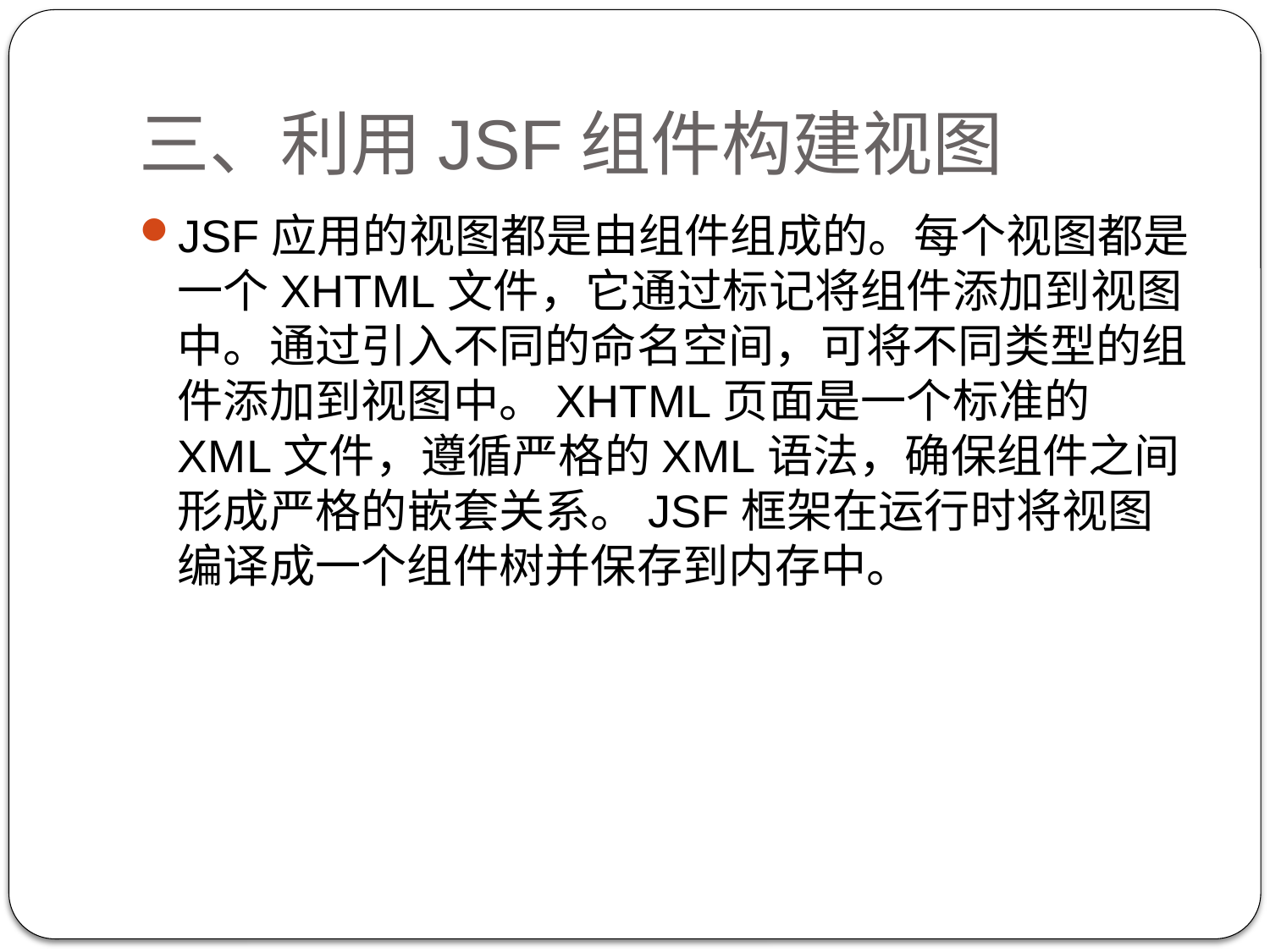

# 三、利用JSF组件构建视图
JSF应用的视图都是由组件组成的。每个视图都是一个XHTML文件，它通过标记将组件添加到视图中。通过引入不同的命名空间，可将不同类型的组件添加到视图中。XHTML页面是一个标准的XML文件，遵循严格的XML语法，确保组件之间形成严格的嵌套关系。JSF框架在运行时将视图编译成一个组件树并保存到内存中。